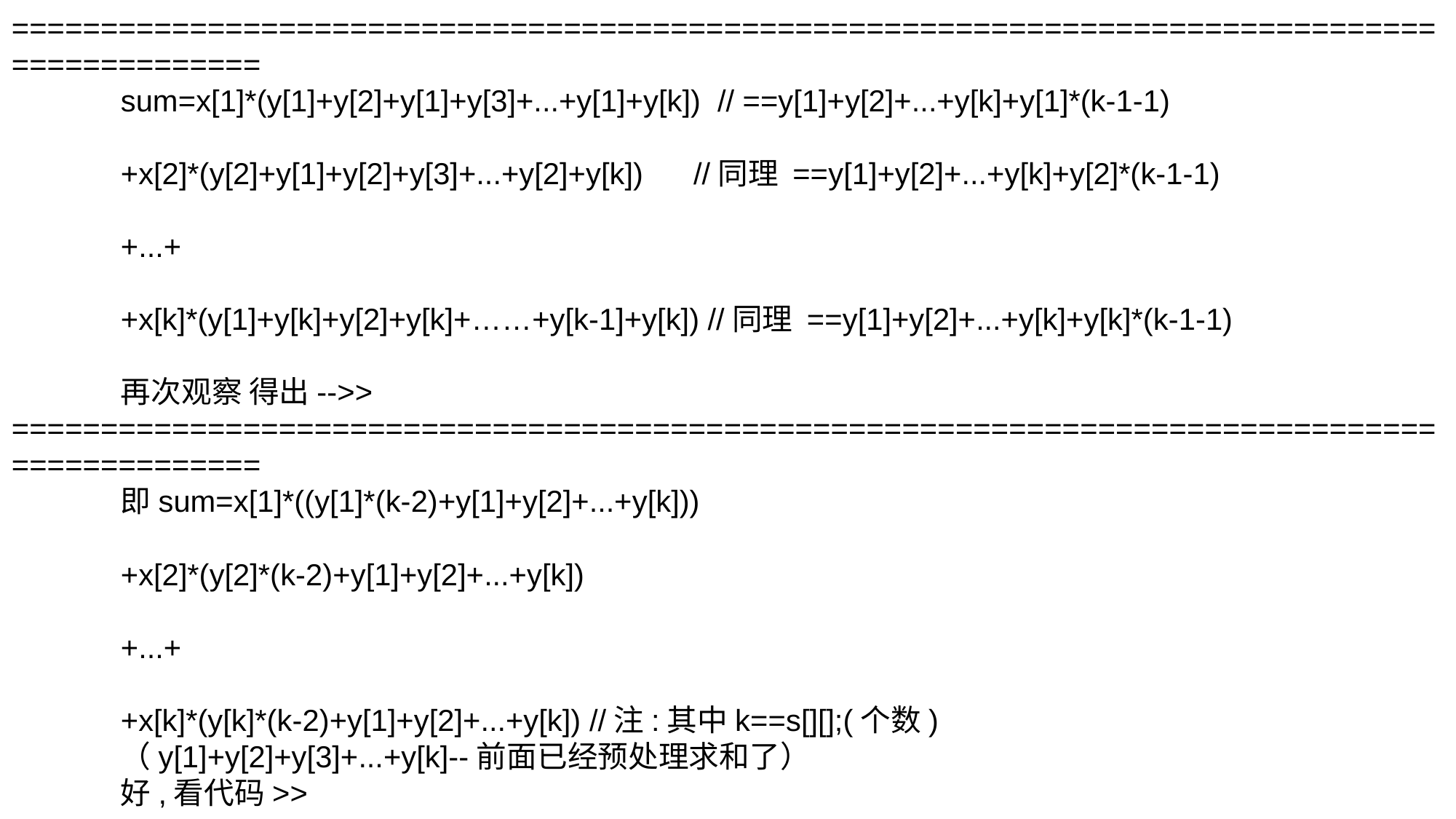

==============================================================================================
	sum=x[1]*(y[1]+y[2]+y[1]+y[3]+...+y[1]+y[k])  // ==y[1]+y[2]+...+y[k]+y[1]*(k-1-1)

	+x[2]*(y[2]+y[1]+y[2]+y[3]+...+y[2]+y[k])      //同理 ==y[1]+y[2]+...+y[k]+y[2]*(k-1-1)

	+...+

	+x[k]*(y[1]+y[k]+y[2]+y[k]+……+y[k-1]+y[k]) //同理 ==y[1]+y[2]+...+y[k]+y[k]*(k-1-1)

	再次观察 得出-->>
==============================================================================================
	即sum=x[1]*((y[1]*(k-2)+y[1]+y[2]+...+y[k]))

	+x[2]*(y[2]*(k-2)+y[1]+y[2]+...+y[k])

	+...+

	+x[k]*(y[k]*(k-2)+y[1]+y[2]+...+y[k]) //注:其中k==s[][];(个数)
	（y[1]+y[2]+y[3]+...+y[k]--前面已经预处理求和了）
	好,看代码>>